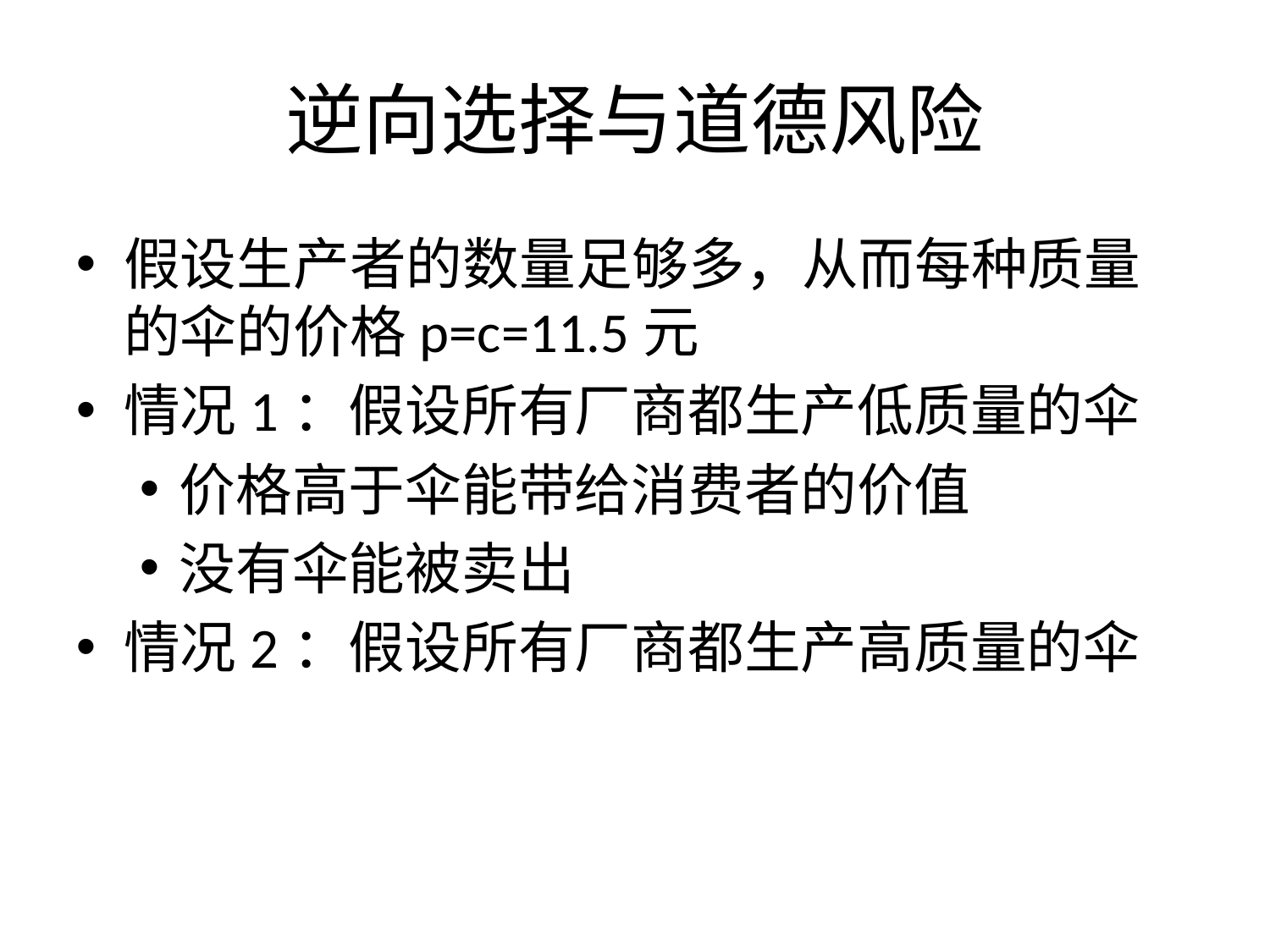

逆向选择与道德风险
假设生产者的数量足够多，从而每种质量的伞的价格p=c=11.5元
情况1：假设所有厂商都生产低质量的伞
价格高于伞能带给消费者的价值
没有伞能被卖出
情况2：假设所有厂商都生产高质量的伞